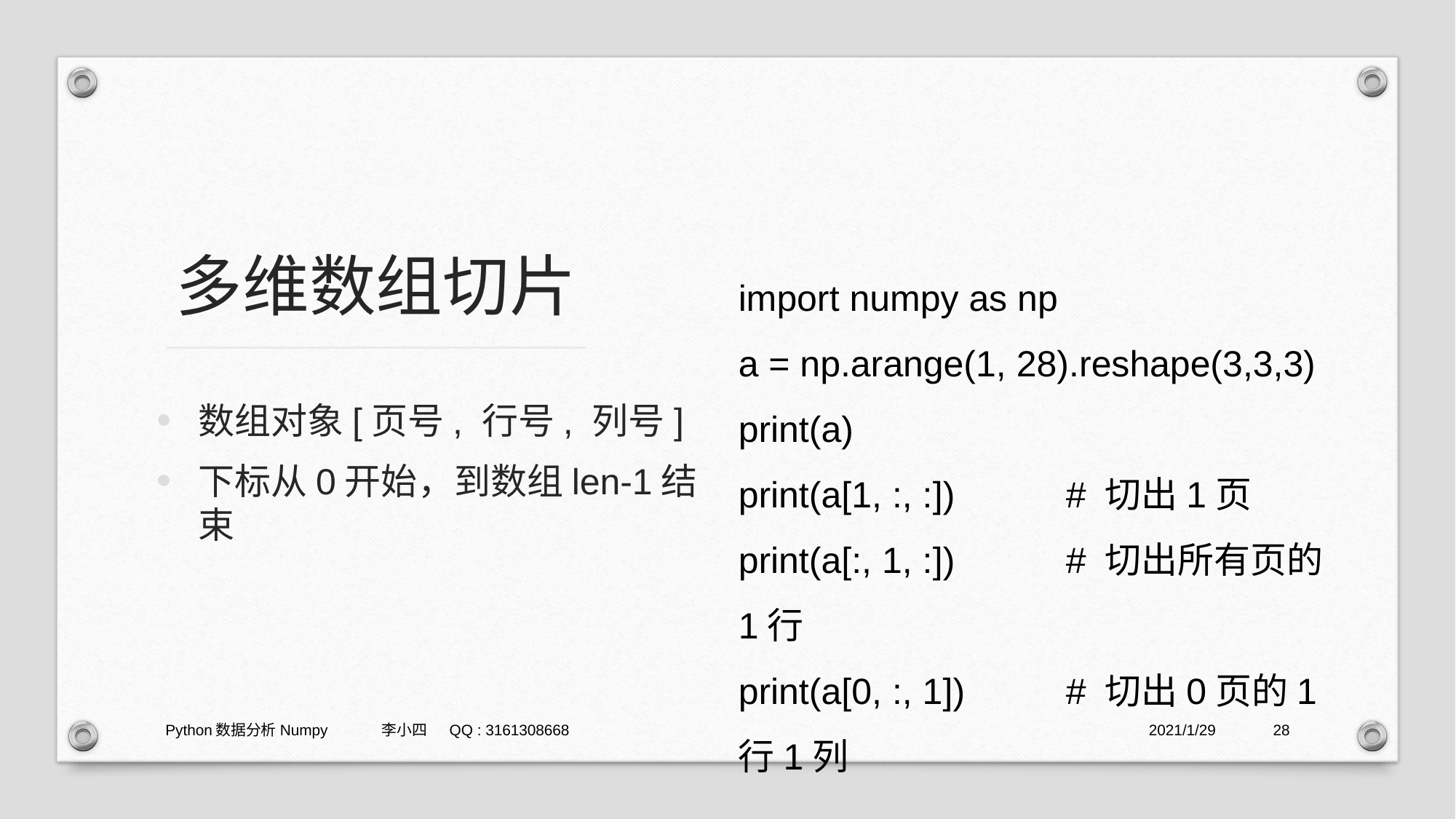

# 多维数组切片
import numpy as np
a = np.arange(1, 28).reshape(3,3,3)
print(a)
print(a[1, :, :])		# 切出1页
print(a[:, 1, :])		# 切出所有页的1行
print(a[0, :, 1])	# 切出0页的1行1列
数组对象[页号, 行号, 列号]
下标从0开始，到数组len-1结束

Python数据分析Numpy            李小四    QQ : 3161308668
2021/1/29
28